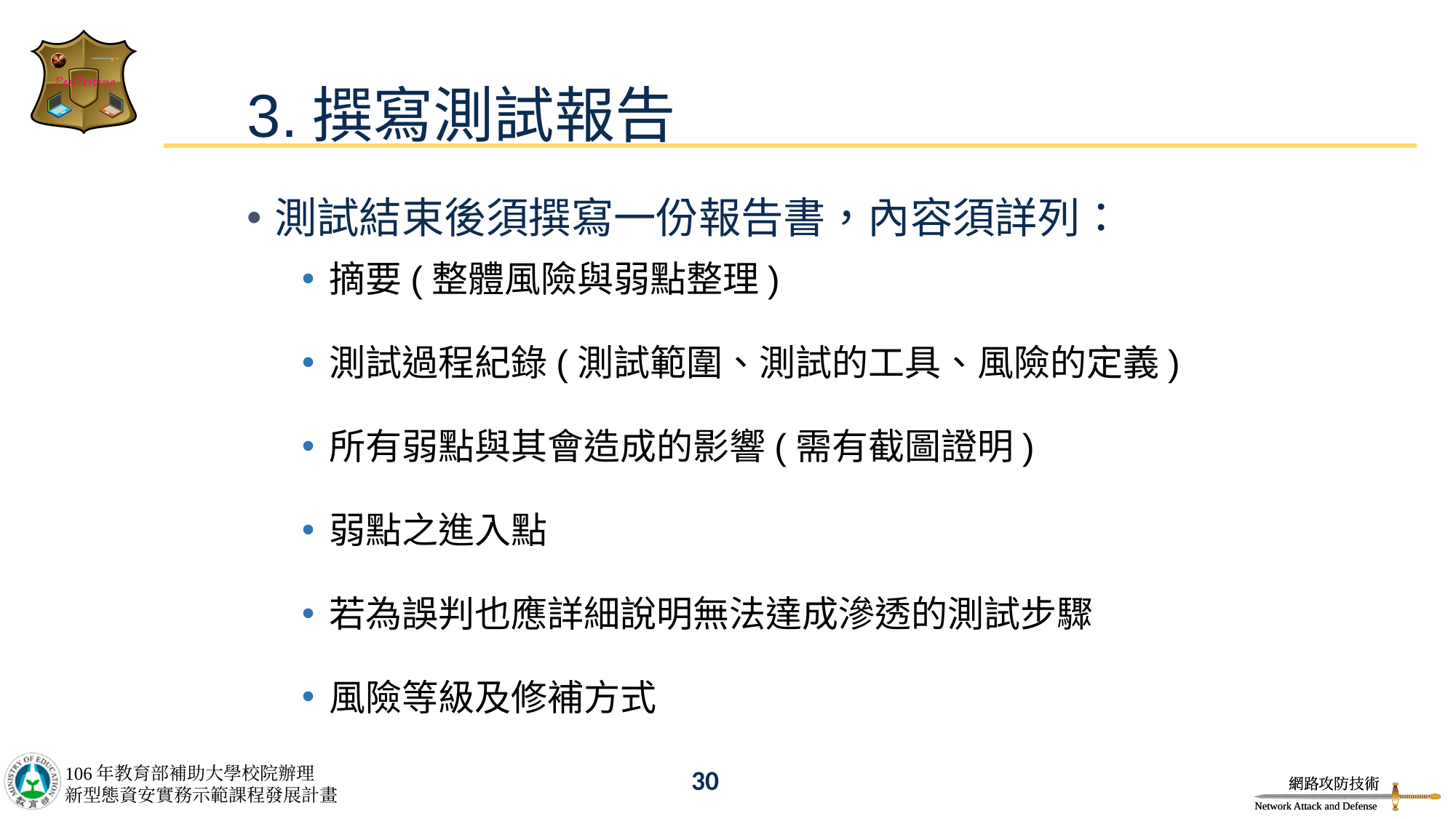

# 3.撰寫測試報告
測試結束後須撰寫一份報告書，內容須詳列：
摘要(整體風險與弱點整理)
測試過程紀錄(測試範圍、測試的工具、風險的定義)
所有弱點與其會造成的影響(需有截圖證明)
弱點之進入點
若為誤判也應詳細說明無法達成滲透的測試步驟
風險等級及修補方式